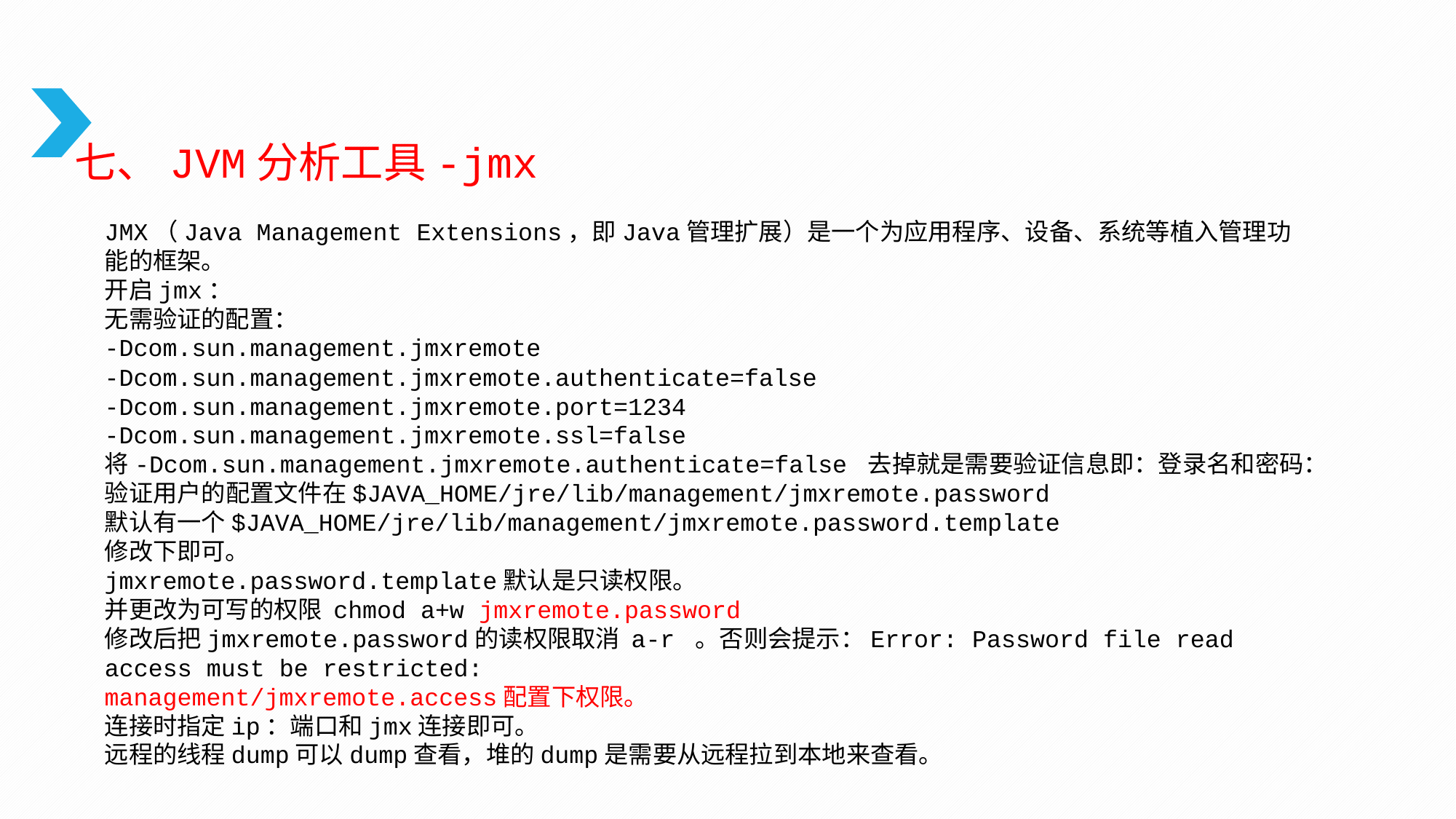

七、JVM分析工具-jmx
JMX（Java Management Extensions，即Java管理扩展）是一个为应用程序、设备、系统等植入管理功能的框架。
开启jmx：
无需验证的配置：
-Dcom.sun.management.jmxremote
-Dcom.sun.management.jmxremote.authenticate=false
-Dcom.sun.management.jmxremote.port=1234
-Dcom.sun.management.jmxremote.ssl=false
将-Dcom.sun.management.jmxremote.authenticate=false 去掉就是需要验证信息即：登录名和密码：验证用户的配置文件在$JAVA_HOME/jre/lib/management/jmxremote.password
默认有一个$JAVA_HOME/jre/lib/management/jmxremote.password.template
修改下即可。
jmxremote.password.template默认是只读权限。
并更改为可写的权限 chmod a+w jmxremote.password
修改后把jmxremote.password的读权限取消 a-r 。否则会提示：Error: Password file read access must be restricted:
management/jmxremote.access配置下权限。
连接时指定ip：端口和jmx连接即可。
远程的线程dump可以dump查看，堆的dump是需要从远程拉到本地来查看。